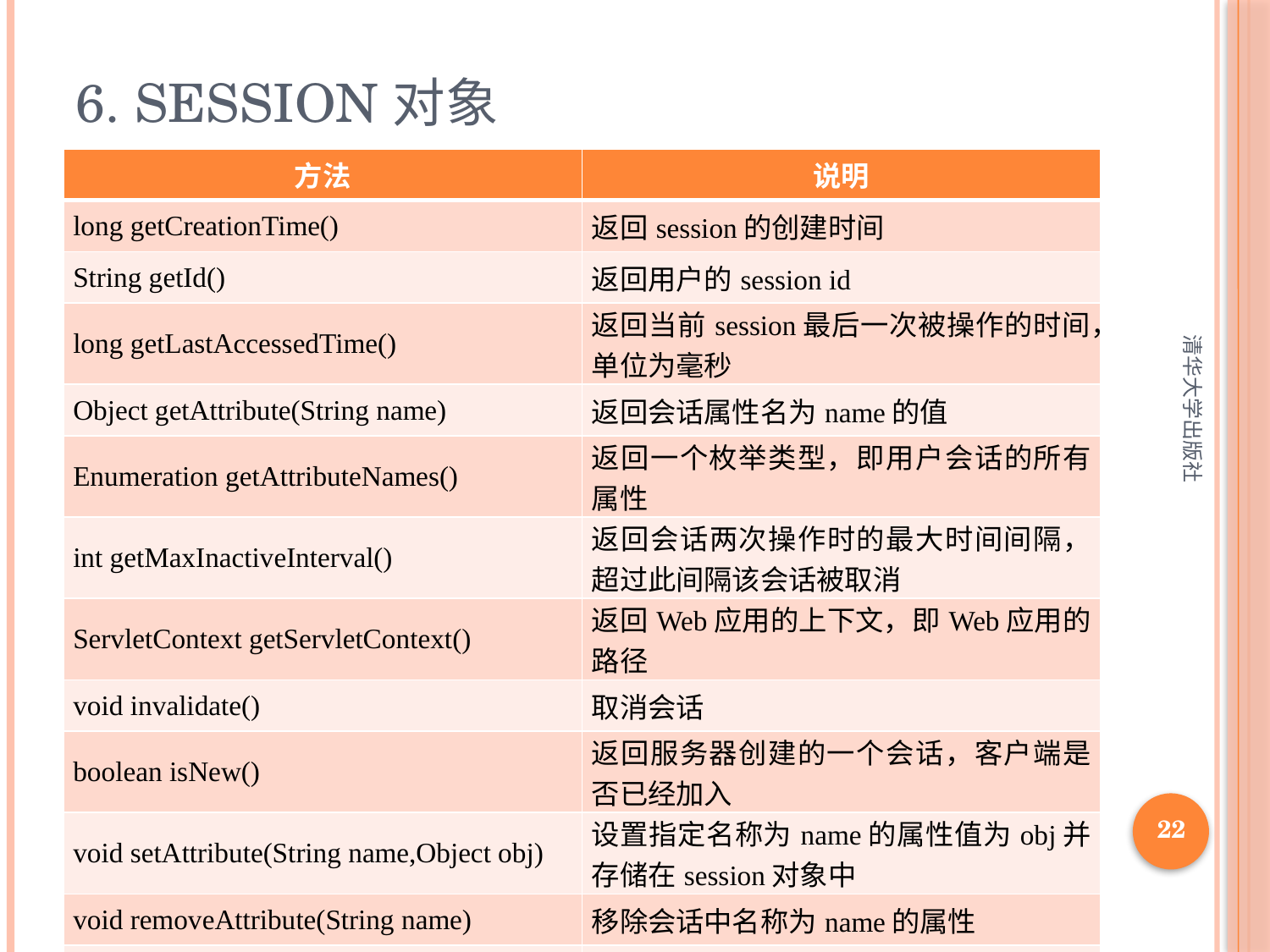

# 6. session对象
| 方法 | 说明 |
| --- | --- |
| long getCreationTime() | 返回session的创建时间 |
| String getId() | 返回用户的session id |
| long getLastAccessedTime() | 返回当前session最后一次被操作的时间，单位为毫秒 |
| Object getAttribute(String name) | 返回会话属性名为name的值 |
| Enumeration getAttributeNames() | 返回一个枚举类型，即用户会话的所有属性 |
| int getMaxInactiveInterval() | 返回会话两次操作时的最大时间间隔，超过此间隔该会话被取消 |
| ServletContext getServletContext() | 返回Web应用的上下文，即Web应用的路径 |
| void invalidate() | 取消会话 |
| boolean isNew() | 返回服务器创建的一个会话，客户端是否已经加入 |
| void setAttribute(String name,Object obj) | 设置指定名称为name的属性值为obj并存储在session对象中 |
| void removeAttribute(String name) | 移除会话中名称为name的属性 |
| void setMaxInativeInterval(int time) | 设置两次请求的最大时间间隔为time，如超过time则session取消 |
清华大学出版社
22